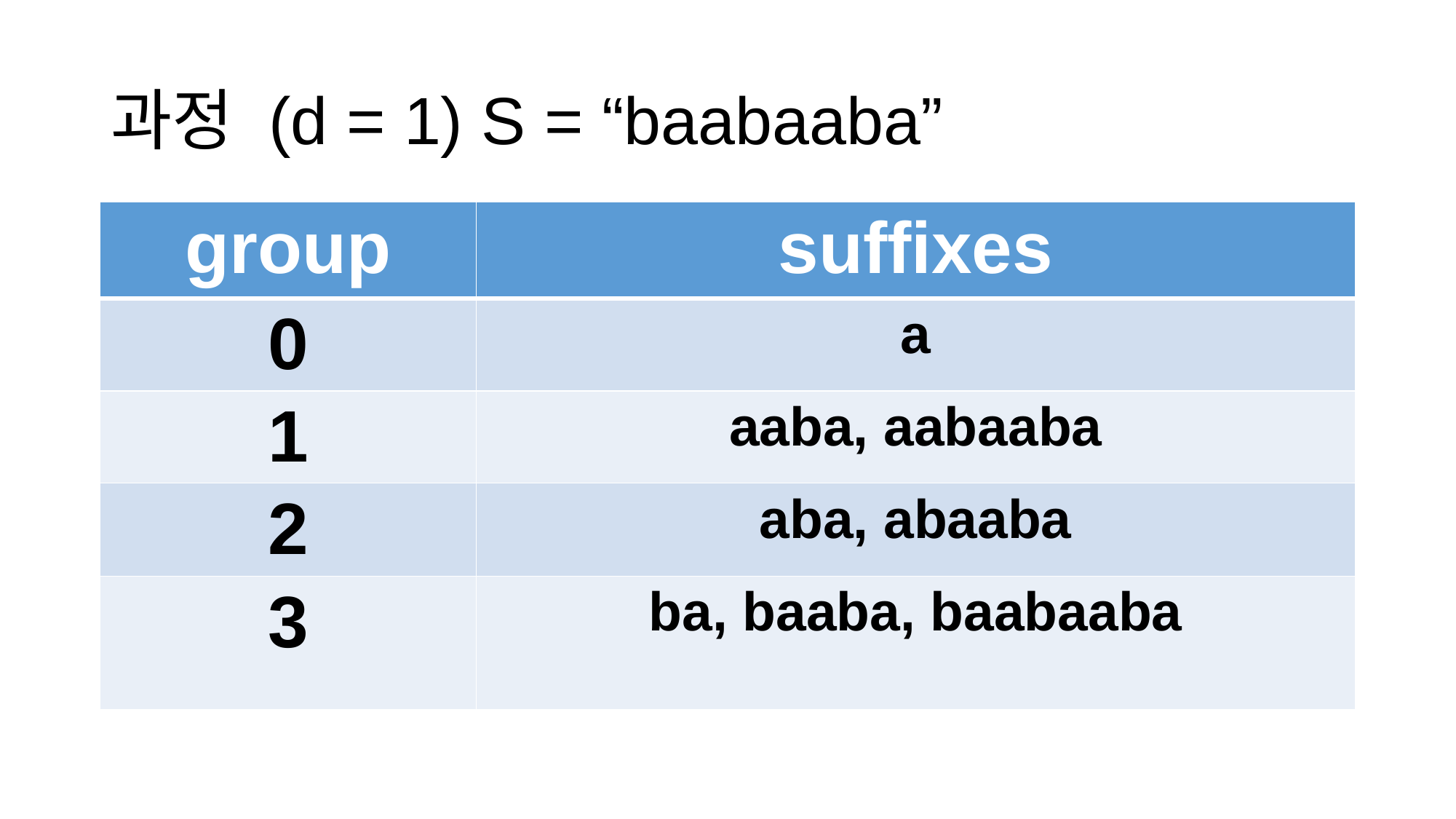

# 과정 (d = 1) S = “baabaaba”
| group | suffixes |
| --- | --- |
| 0 | a |
| 1 | aaba, aabaaba |
| 2 | aba, abaaba |
| 3 | ba, baaba, baabaaba |